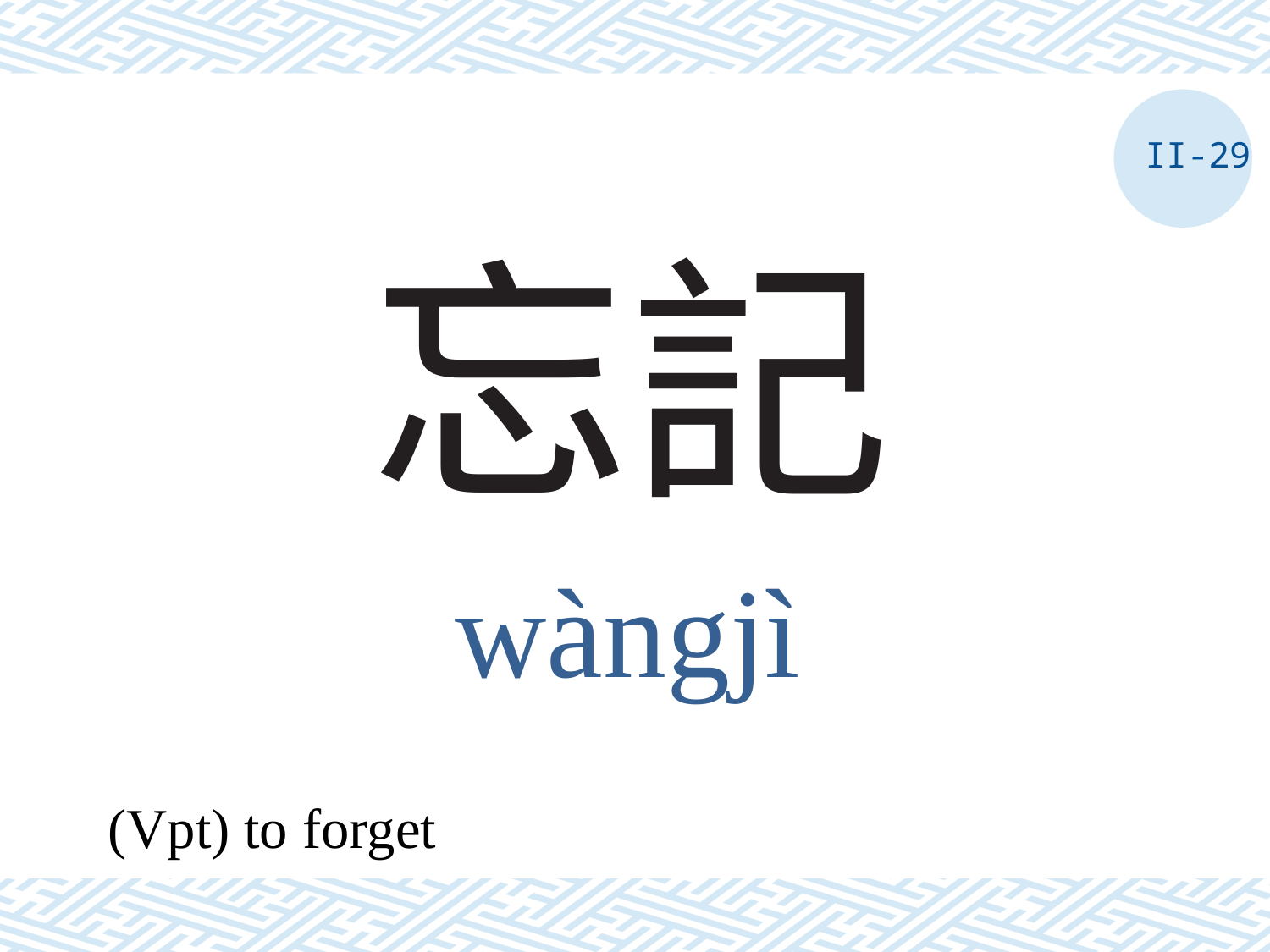

II-29

# 忘記
wàngjì
(Vpt) to forget